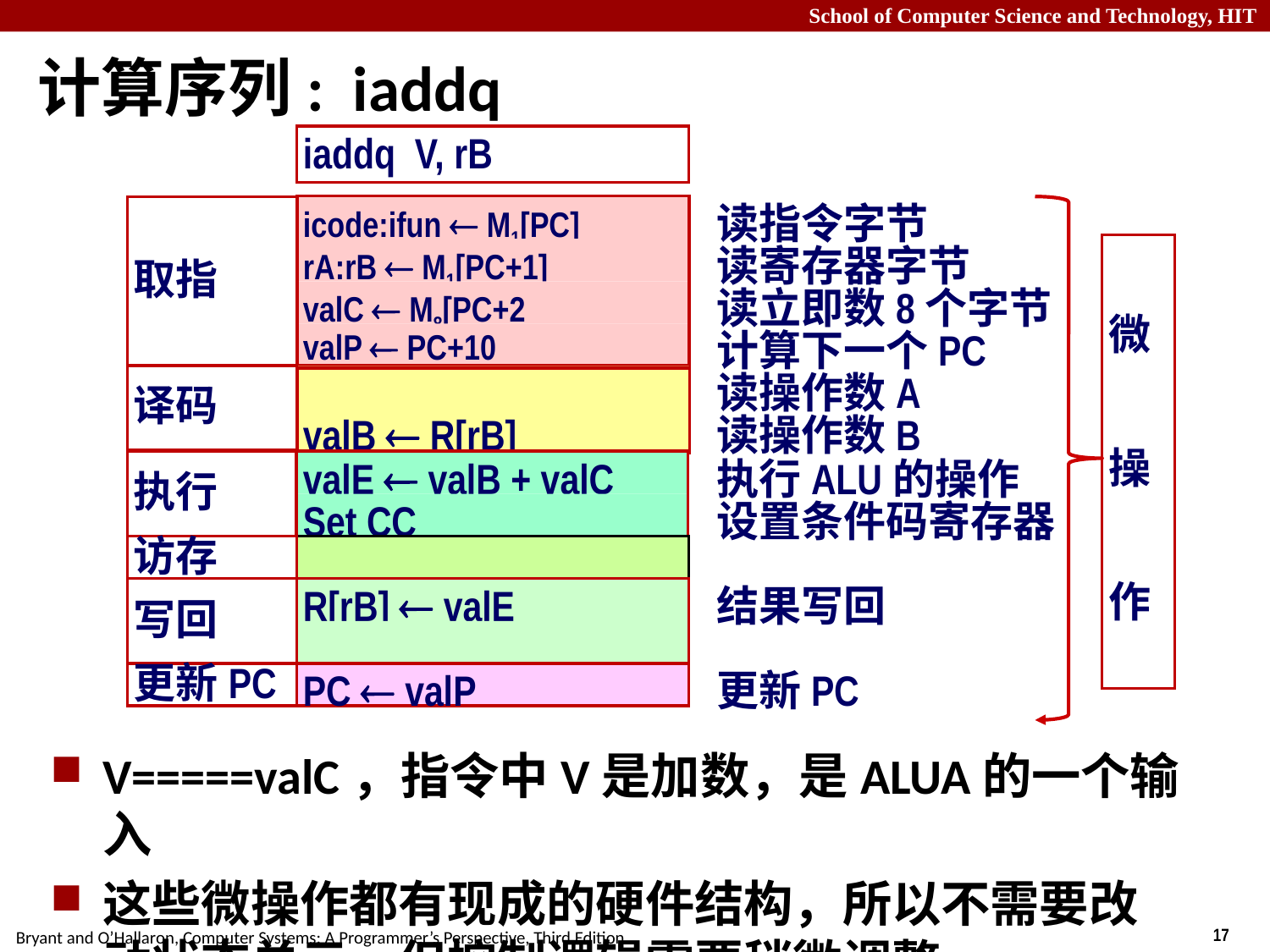

# 计算序列:  iaddq
iaddq  V, rB

取指
icode:ifun ← M1[PC]
读指令字节

微

操

作
rA:rB ← M1[PC+1]
读寄存器字节
valC ← M8[PC+2
读立即数8个字节
valP ← PC+10
计算下一个PC
译码
读操作数A

valB ← R[rB]
读操作数B

执行
valE ← valB + valC
执行ALU的操作
Set CC
设置条件码寄存器
访存

写回
R[rB] ← valE

结果写回

更新PC
PC ← valP
更新PC
V=====valC，指令中V是加数，是ALUA的一个输入
这些微操作都有现成的硬件结构，所以不需要改动状态单元，但控制逻辑需要稍微调整。